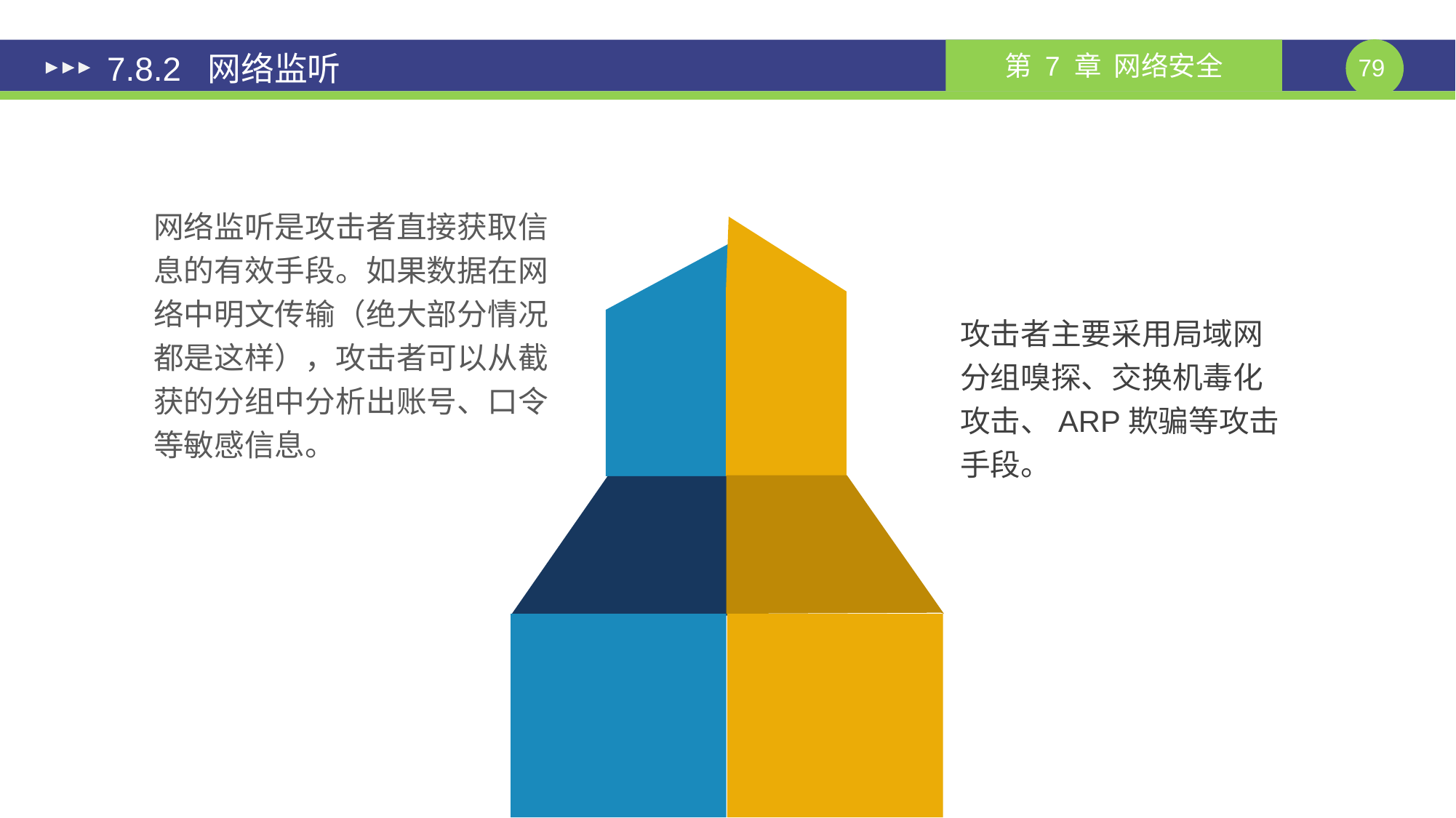

# 7.8.2  网络监听
网络监听是攻击者直接获取信息的有效手段。如果数据在网络中明文传输（绝大部分情况都是这样），攻击者可以从截获的分组中分析出账号、口令等敏感信息。

攻击者主要采用局域网分组嗅探、交换机毒化攻击、ARP欺骗等攻击手段。

课件制作人：谢钧  谢希仁